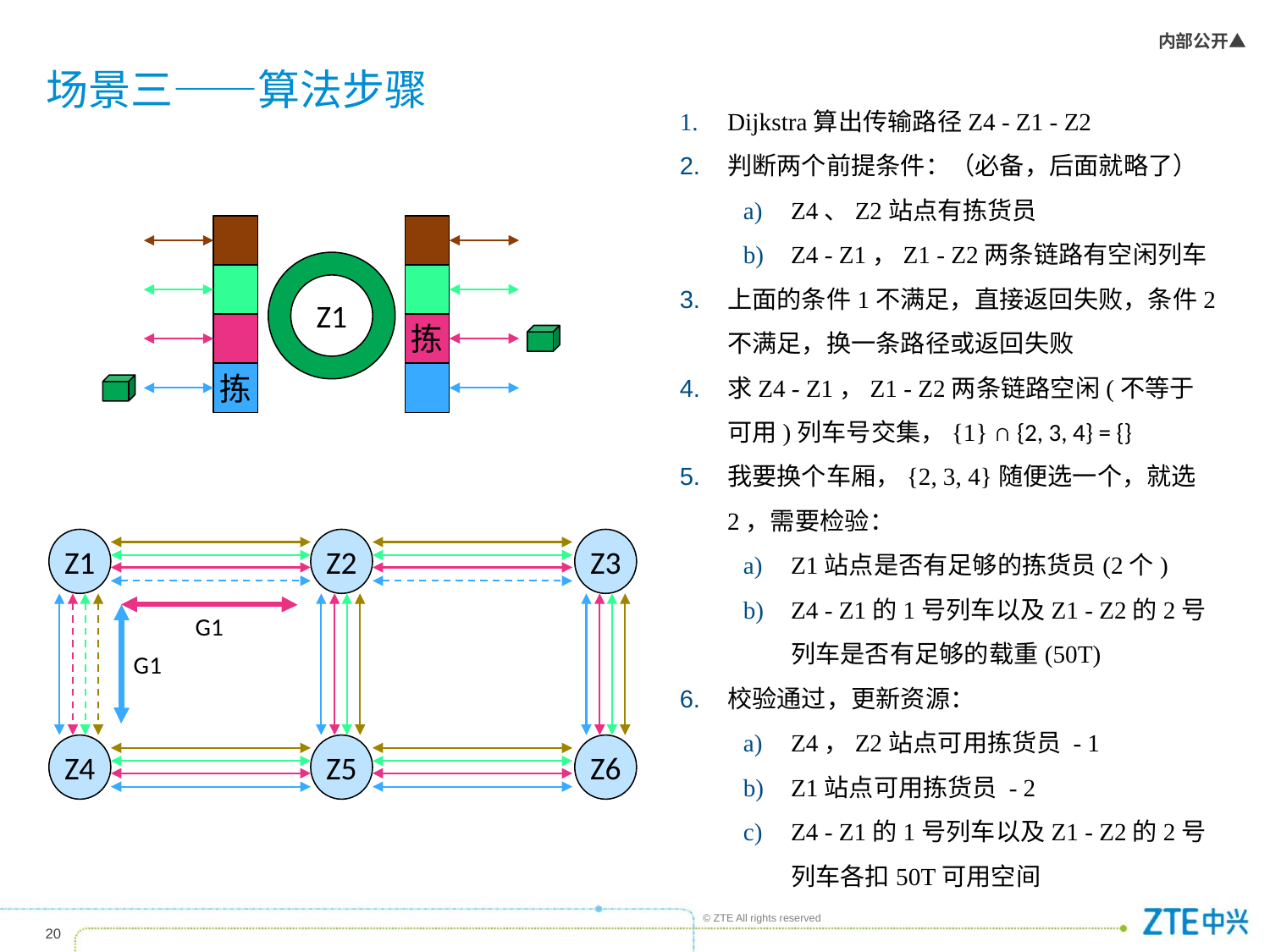

# 场景三——算法步骤
Dijkstra算出传输路径Z4 - Z1 - Z2
判断两个前提条件：（必备，后面就略了）
Z4、Z2站点有拣货员
Z4 - Z1，Z1 - Z2两条链路有空闲列车
上面的条件1不满足，直接返回失败，条件2不满足，换一条路径或返回失败
求Z4 - Z1，Z1 - Z2两条链路空闲(不等于可用)列车号交集，{1} ∩ {2, 3, 4} = {}
我要换个车厢，{2, 3, 4}随便选一个，就选2，需要检验：
Z1站点是否有足够的拣货员(2个)
Z4 - Z1的1号列车以及Z1 - Z2的2号列车是否有足够的载重(50T)
校验通过，更新资源：
Z4，Z2站点可用拣货员 - 1
Z1站点可用拣货员 - 2
Z4 - Z1的1号列车以及Z1 - Z2的2号列车各扣50T可用空间

Z1

拣
拣

Z1
Z2
Z3
Z4
Z5
Z6
G1
G1